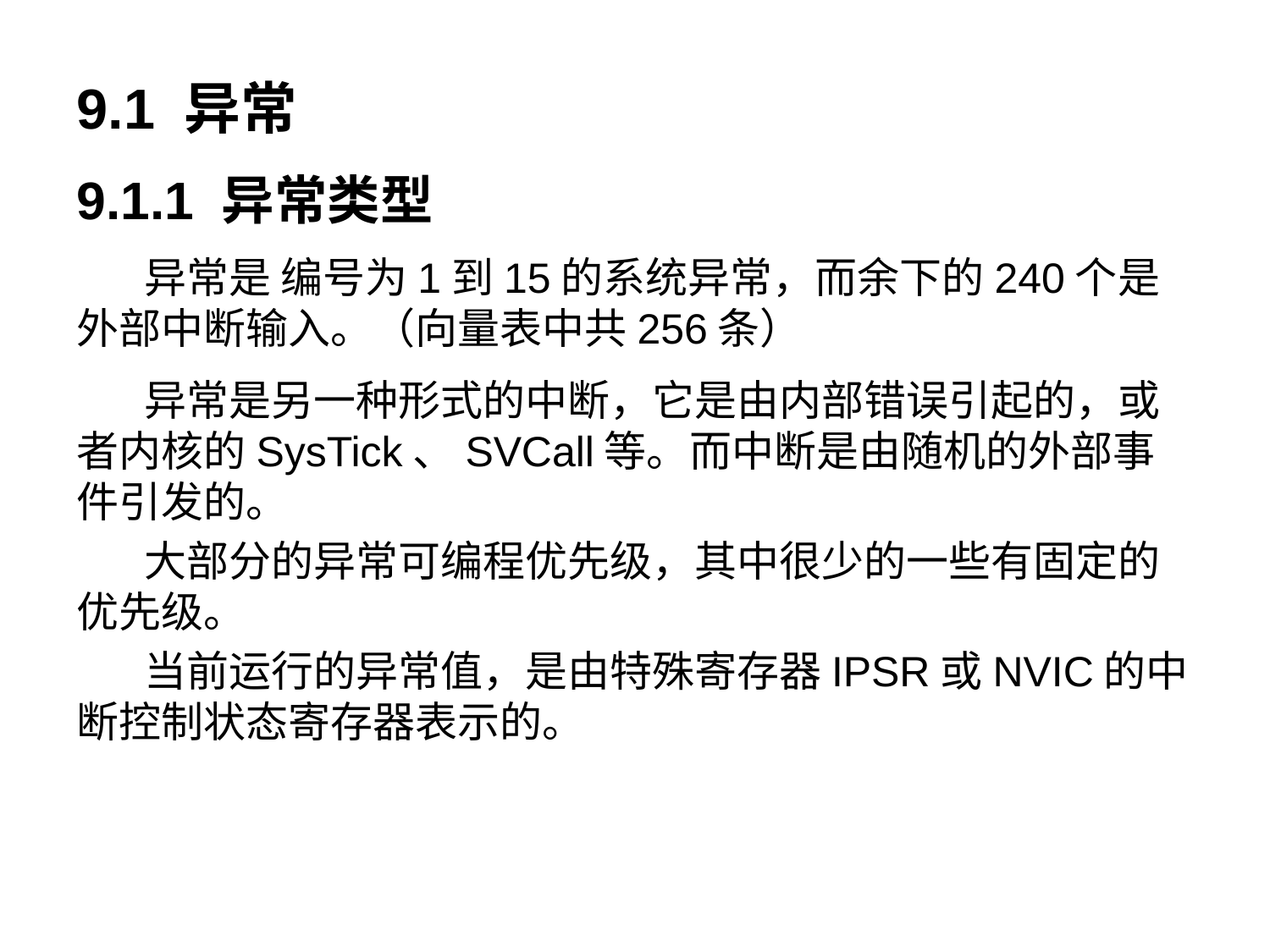

9.1 异常
9.1.1 异常类型
      异常是 编号为1到15的系统异常，而余下的240个是外部中断输入。（向量表中共256条）
      异常是另一种形式的中断，它是由内部错误引起的，或者内核的SysTick、SVCall等。而中断是由随机的外部事件引发的。
      大部分的异常可编程优先级，其中很少的一些有固定的优先级。
      当前运行的异常值，是由特殊寄存器IPSR​​或NVIC的中断控制状态寄存器表示的。